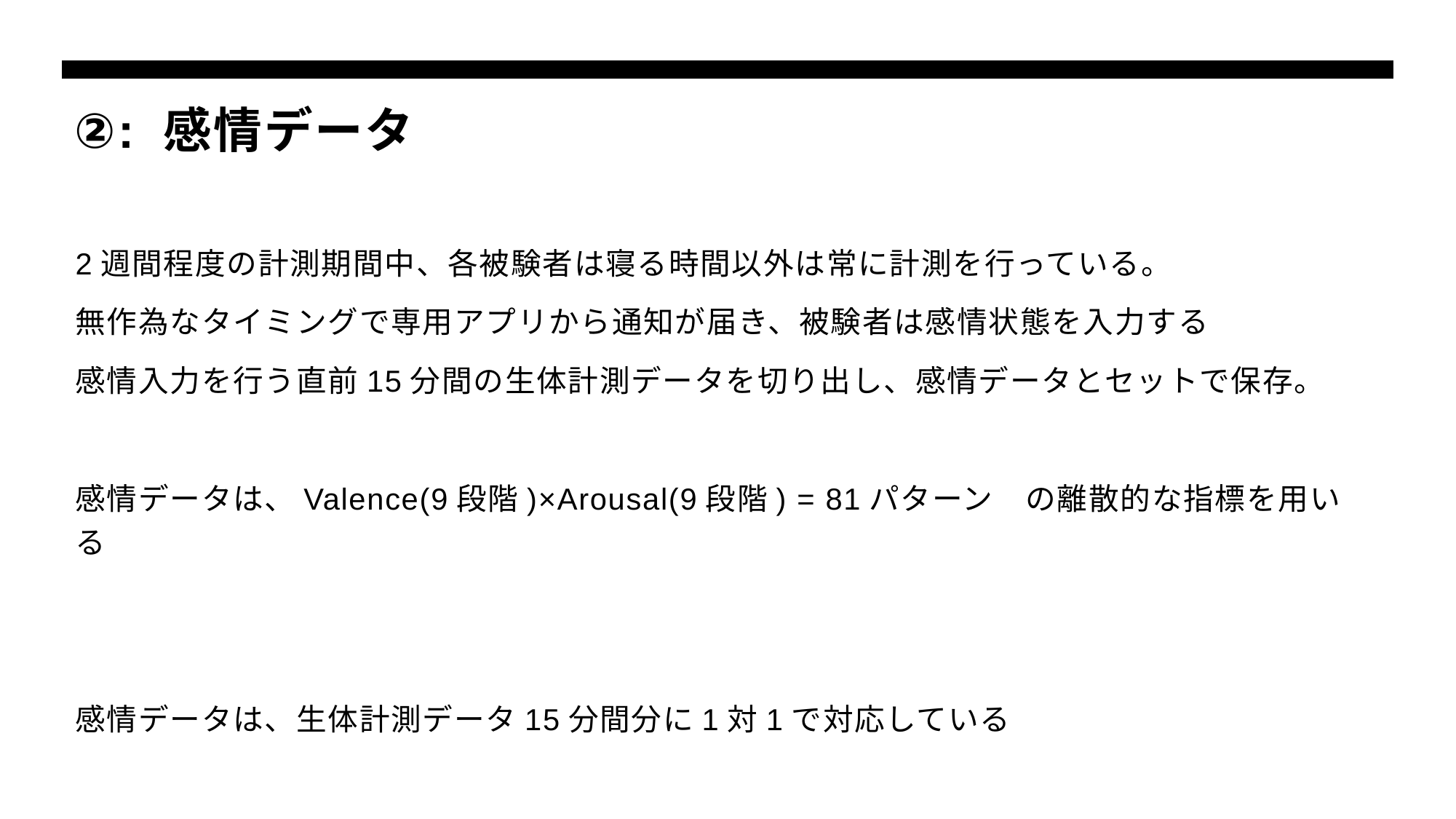

# ②: 感情データ
2週間程度の計測期間中、各被験者は寝る時間以外は常に計測を行っている。
無作為なタイミングで専用アプリから通知が届き、被験者は感情状態を入力する
感情入力を行う直前15分間の生体計測データを切り出し、感情データとセットで保存。

感情データは、Valence(9段階)×Arousal(9段階) = 81パターン　の離散的な指標を用いる

感情データは、生体計測データ15分間分に1対1で対応している